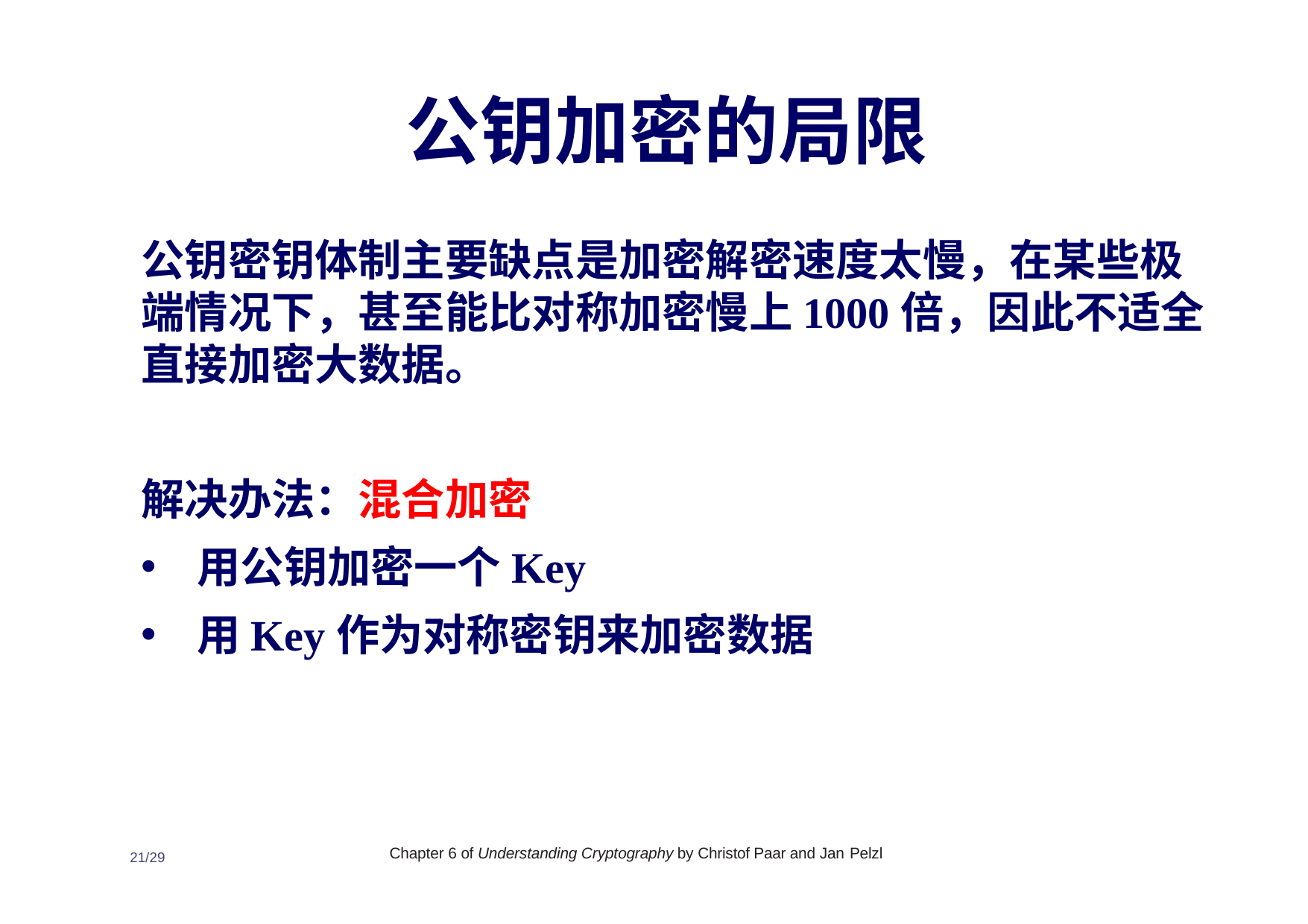

公钥加密的局限
公钥密钥体制主要缺点是加密解密速度太慢，在某些极端情况下，甚至能比对称加密慢上1000倍，因此不适全直接加密大数据。

解决办法：混合加密
用公钥加密一个Key
用Key作为对称密钥来加密数据

Chapter 6 of Understanding Cryptography by Christof Paar and Jan Pelzl
21/29